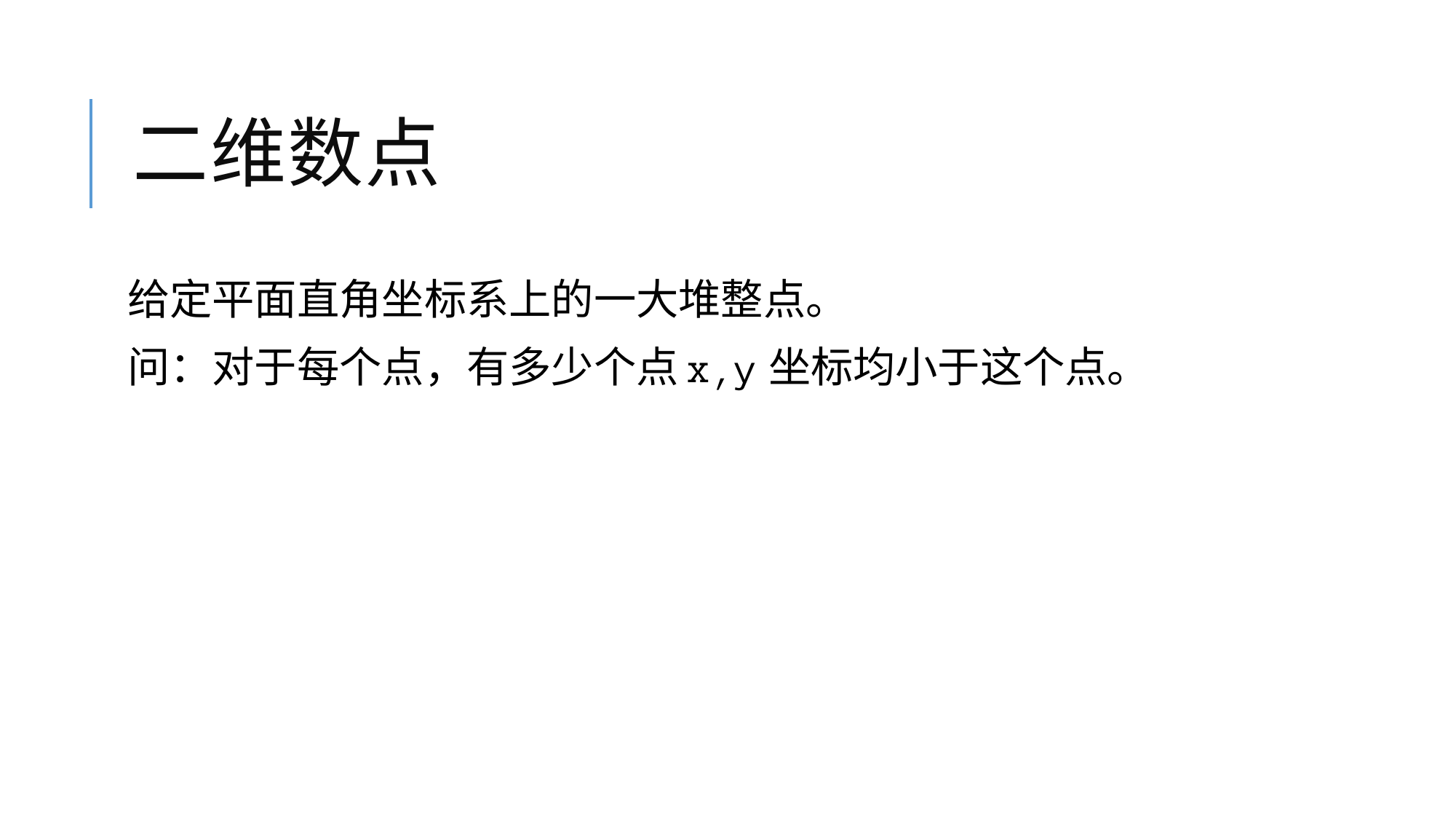

# 二维数点
给定平面直角坐标系上的一大堆整点。
问：对于每个点，有多少个点x,y坐标均小于这个点。